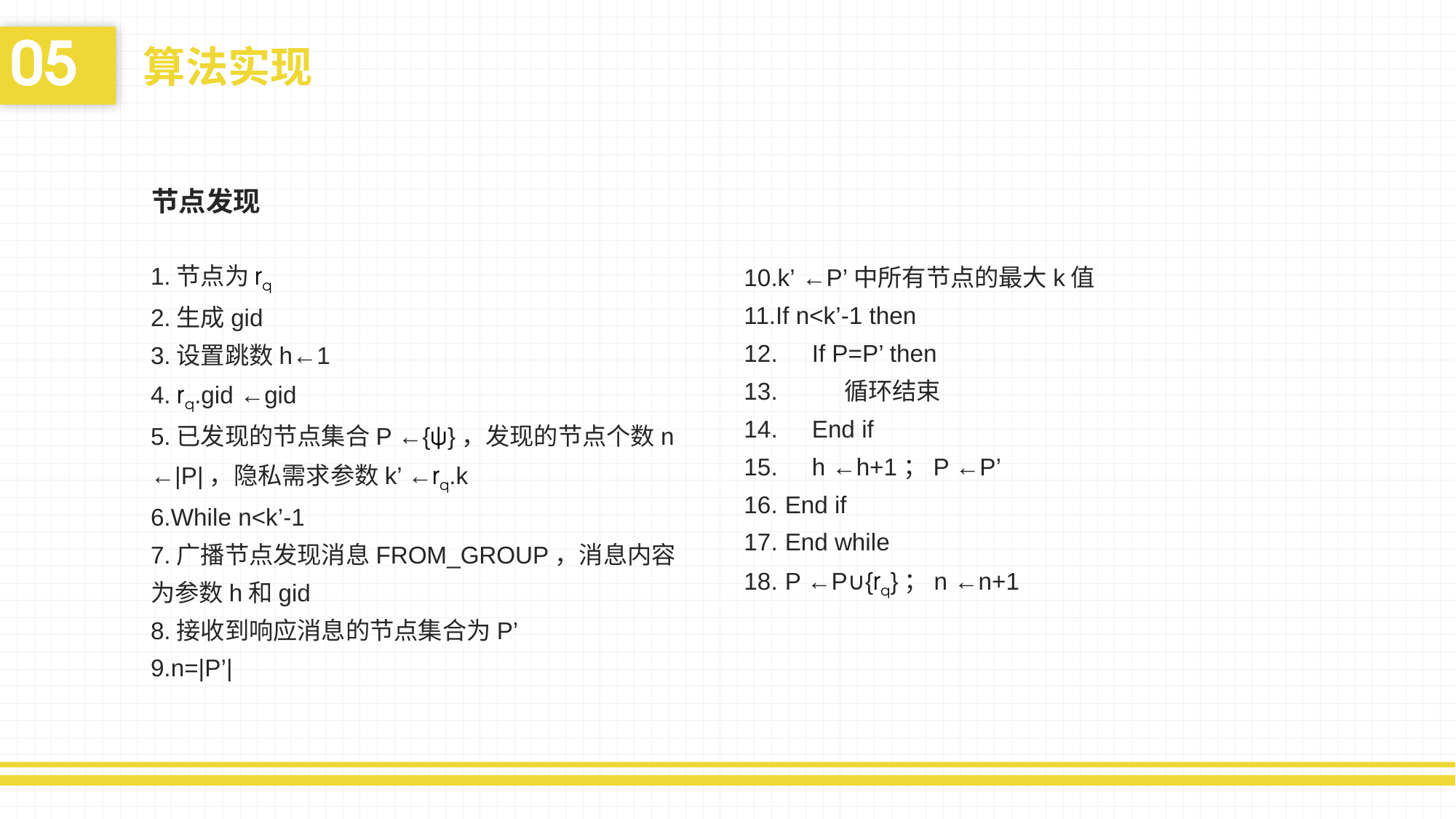

05
算法实现
节点发现
1.节点为rq
2.生成gid
3.设置跳数h←1
4. rq.gid ←gid
5.已发现的节点集合P ←{ψ}，发现的节点个数n ←|P|，隐私需求参数k’ ←rq.k
6.While n<k’-1
7.广播节点发现消息FROM_GROUP，消息内容为参数h和gid
8.接收到响应消息的节点集合为P’
9.n=|P’|
10.k’ ←P’中所有节点的最大k值
11.If n<k’-1 then
    If P=P’ then
13.         循环结束
    End if
    h ←h+1；P ←P’
End if
End while
P ←P∪{rq}；n ←n+1